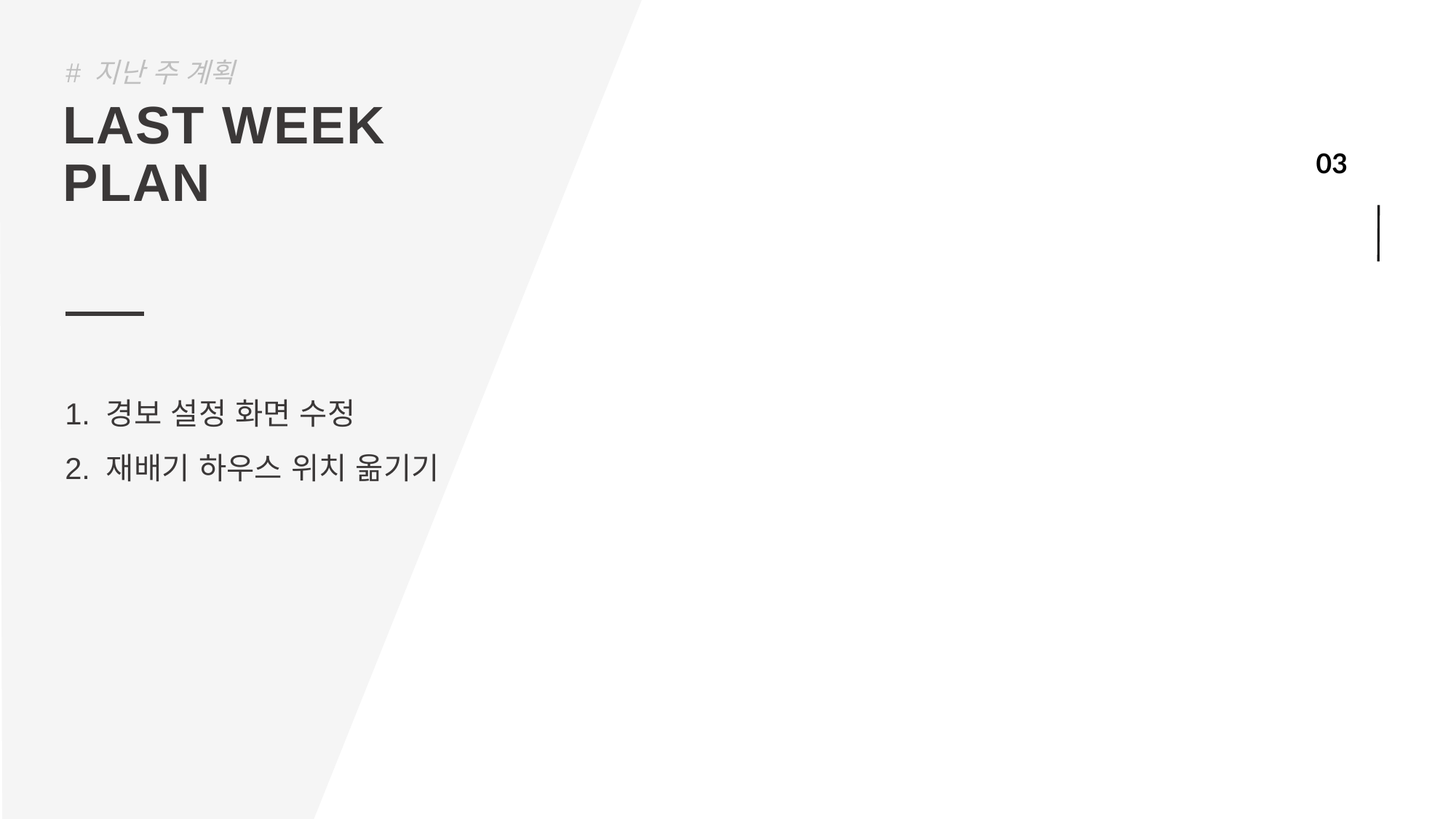

# 지난 주 계획
LAST WEEK
PLAN
경보 설정 화면 수정
재배기 하우스 위치 옮기기